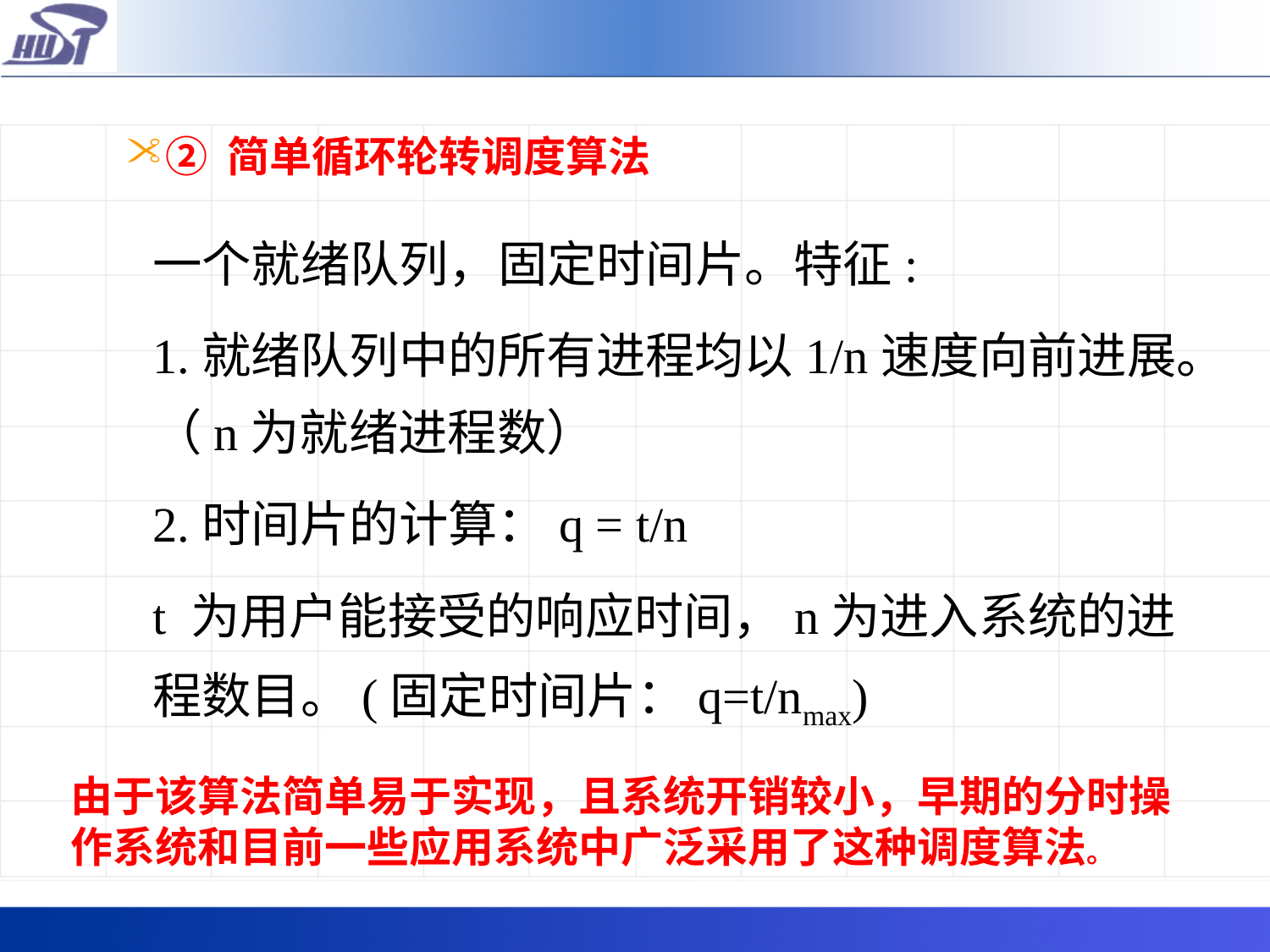

# ② 简单循环轮转调度算法
	一个就绪队列，固定时间片。特征:
	1.就绪队列中的所有进程均以1/n速度向前进展。（n为就绪进程数）
 	2.时间片的计算：q = t/n
	t 为用户能接受的响应时间，n为进入系统的进程数目。(固定时间片：q=t/nmax)
由于该算法简单易于实现，且系统开销较小，早期的分时操作系统和目前一些应用系统中广泛采用了这种调度算法。